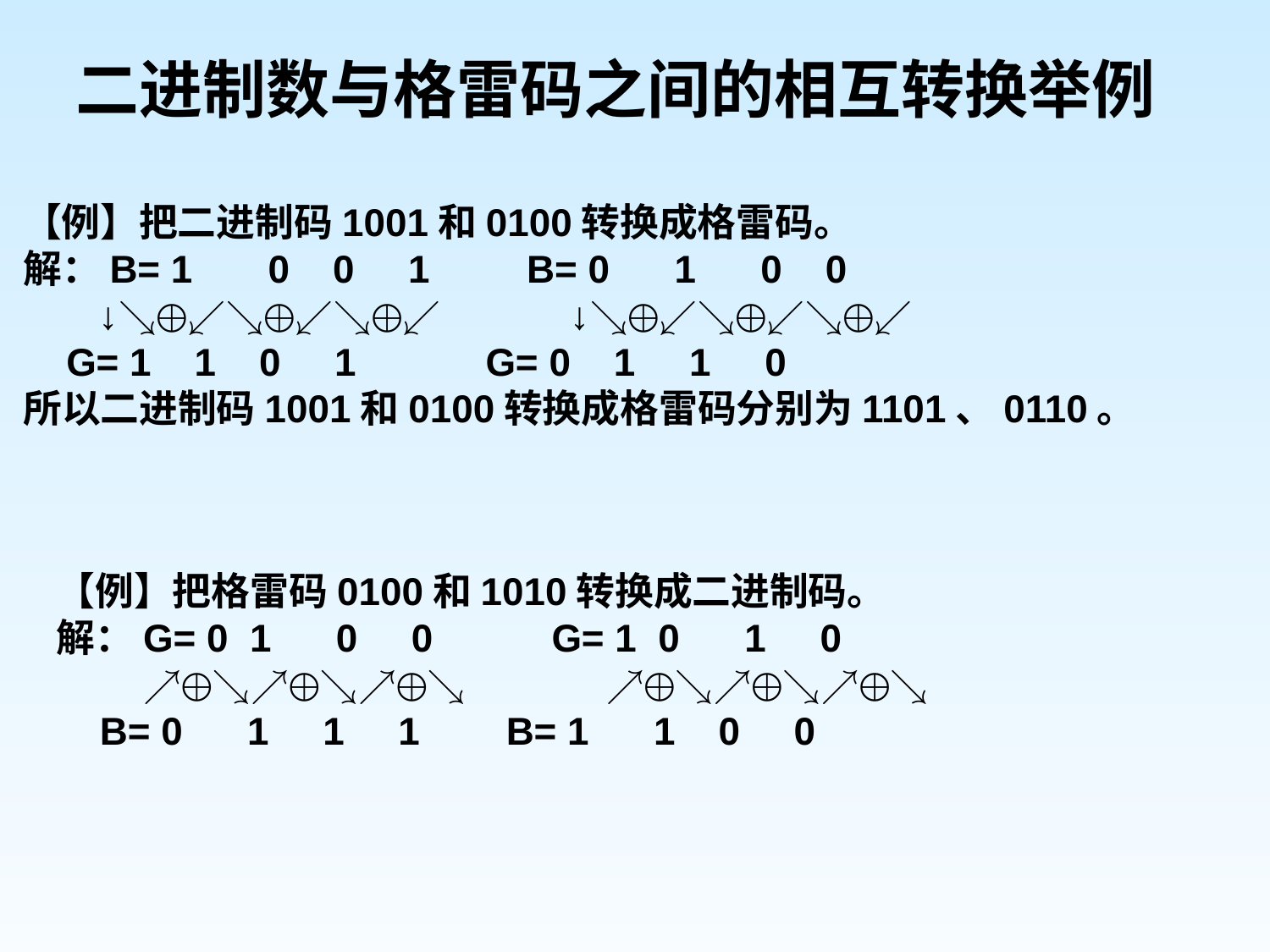

二进制数与格雷码之间的相互转换举例
【例】把二进制码1001和0100转换成格雷码。
解：B= 1       0    0     1         B= 0      1      0    0
       ↓↘⊕↙↘⊕↙↘⊕↙            ↓↘⊕↙↘⊕↙↘⊕↙
    G= 1    1    0     1            G= 0    1     1     0
所以二进制码1001和0100转换成格雷码分别为1101、0110。

【例】把格雷码0100和1010转换成二进制码。
解：G= 0  1      0     0           G= 1  0      1     0
        ↗⊕↘↗⊕↘↗⊕↘             ↗⊕↘↗⊕↘↗⊕↘
    B= 0      1     1     1        B= 1      1    0     0

34